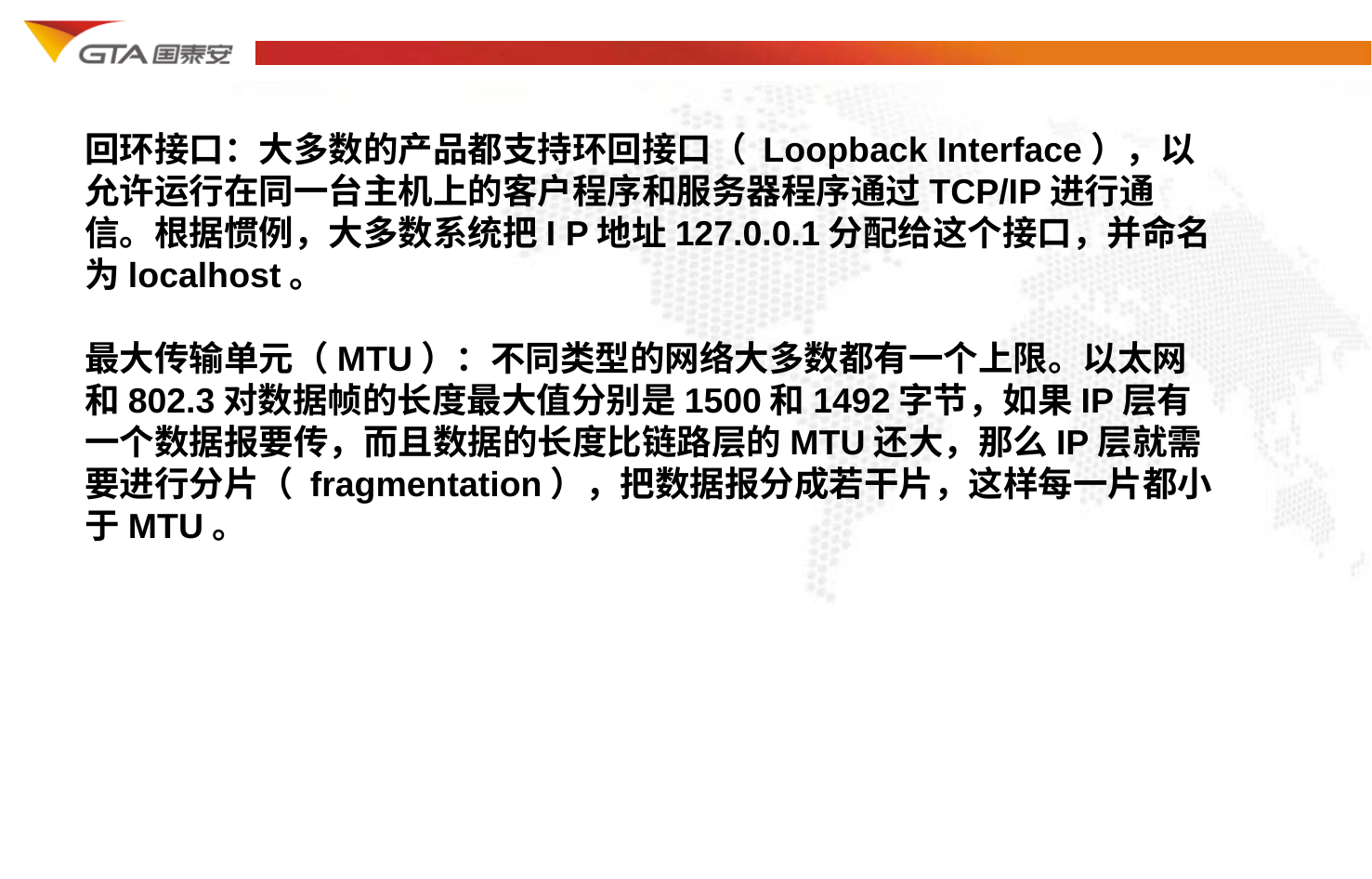

回环接口：大多数的产品都支持环回接口（ Loopback Interface），以允许运行在同一台主机上的客户程序和服务器程序通过TCP/IP进行通信。根据惯例，大多数系统把I P地址127.0.0.1分配给这个接口，并命名为localhost。

最大传输单元（MTU）：不同类型的网络大多数都有一个上限。以太网和802.3对数据帧的长度最大值分别是1500和1492字节，如果IP层有一个数据报要传，而且数据的长度比链路层的MTU还大，那么IP层就需要进行分片（ fragmentation），把数据报分成若干片，这样每一片都小于MTU。